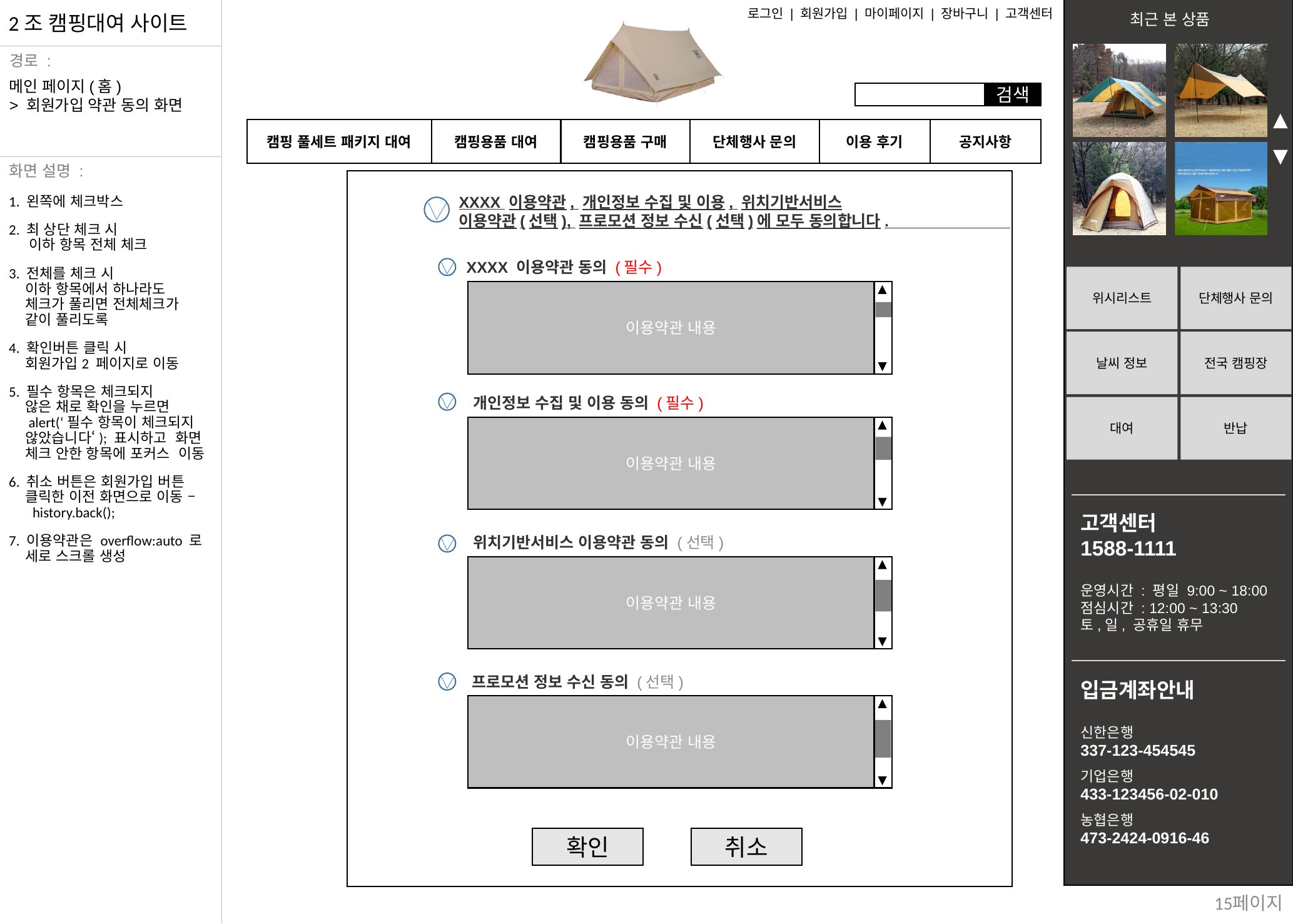

메인 페이지(홈)
> 회원가입 약관 동의 화면

XXXX 이용약관, 개인정보 수집 및 이용, 위치기반서비스 이용약관(선택), 프로모션 정보 수신(선택)에 모두 동의합니다.

XXXX 이용약관 동의 (필수)

이용약관 내용

개인정보 수집 및 이용 동의 (필수)

이용약관 내용

위치기반서비스 이용약관 동의 (선택)

이용약관 내용

프로모션 정보 수신 동의 (선택)

이용약관 내용

확인
취소
1. 왼쪽에 체크박스
2. 최 상단 체크 시
     이하 항목 전체 체크
3. 전체를 체크 시
    이하 항목에서 하나라도
    체크가 풀리면 전체체크가
    같이 풀리도록
4. 확인버튼 클릭 시
    회원가입2 페이지로 이동
5. 필수 항목은 체크되지
    않은 채로 확인을 누르면
    alert(‘필수 항목이 체크되지
    않았습니다‘); 표시하고  화면
    체크 안한 항목에 포커스  이동
6. 취소 버튼은 회원가입 버튼
    클릭한 이전 화면으로 이동 –
     history.back();
7. 이용약관은 overflow:auto 로
    세로 스크롤 생성